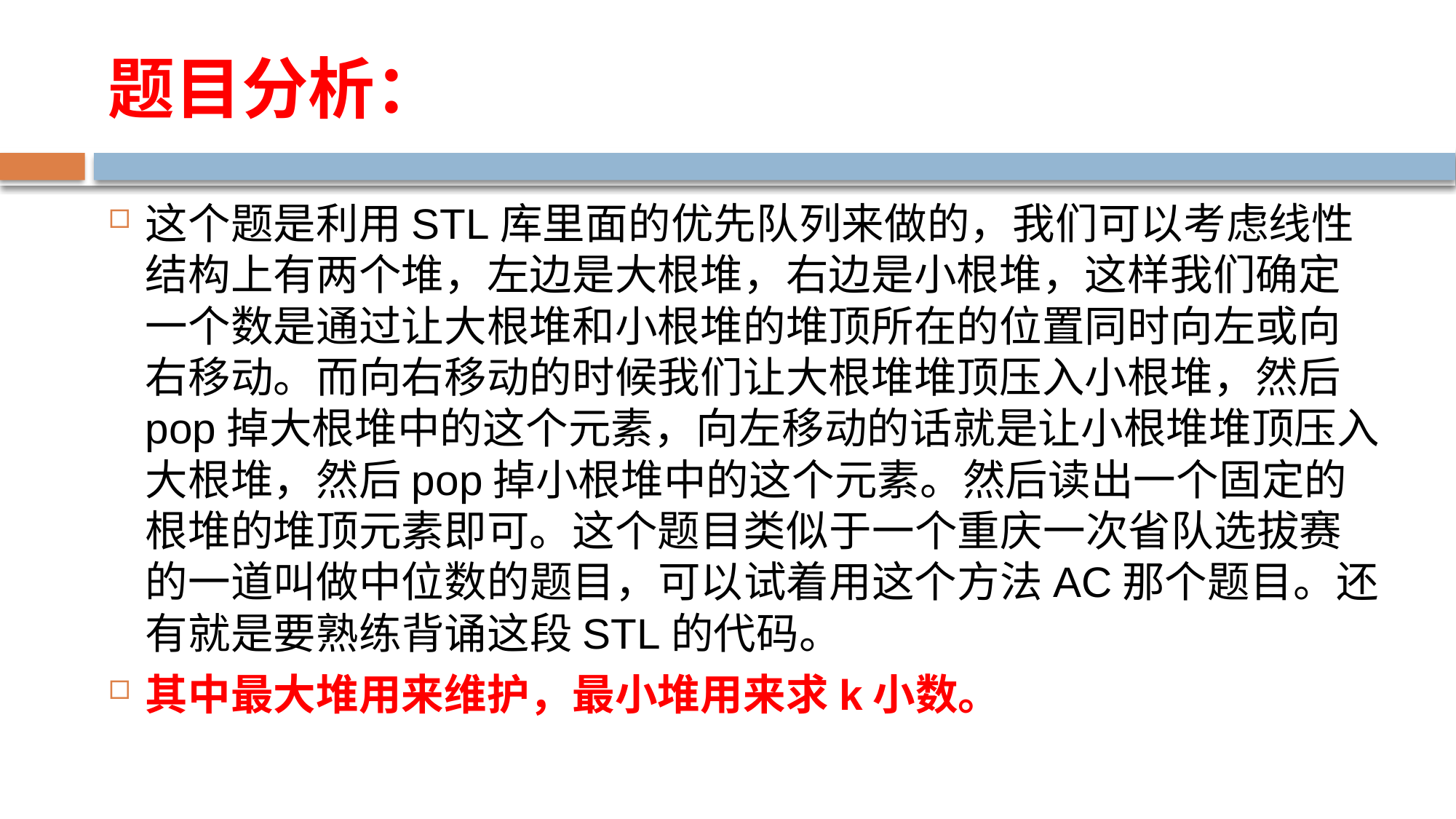

# 题目分析：
这个题是利用STL库里面的优先队列来做的，我们可以考虑线性结构上有两个堆，左边是大根堆，右边是小根堆，这样我们确定一个数是通过让大根堆和小根堆的堆顶所在的位置同时向左或向右移动。而向右移动的时候我们让大根堆堆顶压入小根堆，然后pop掉大根堆中的这个元素，向左移动的话就是让小根堆堆顶压入大根堆，然后pop掉小根堆中的这个元素。然后读出一个固定的根堆的堆顶元素即可。这个题目类似于一个重庆一次省队选拔赛的一道叫做中位数的题目，可以试着用这个方法AC那个题目。还有就是要熟练背诵这段STL的代码。
其中最大堆用来维护，最小堆用来求k小数。